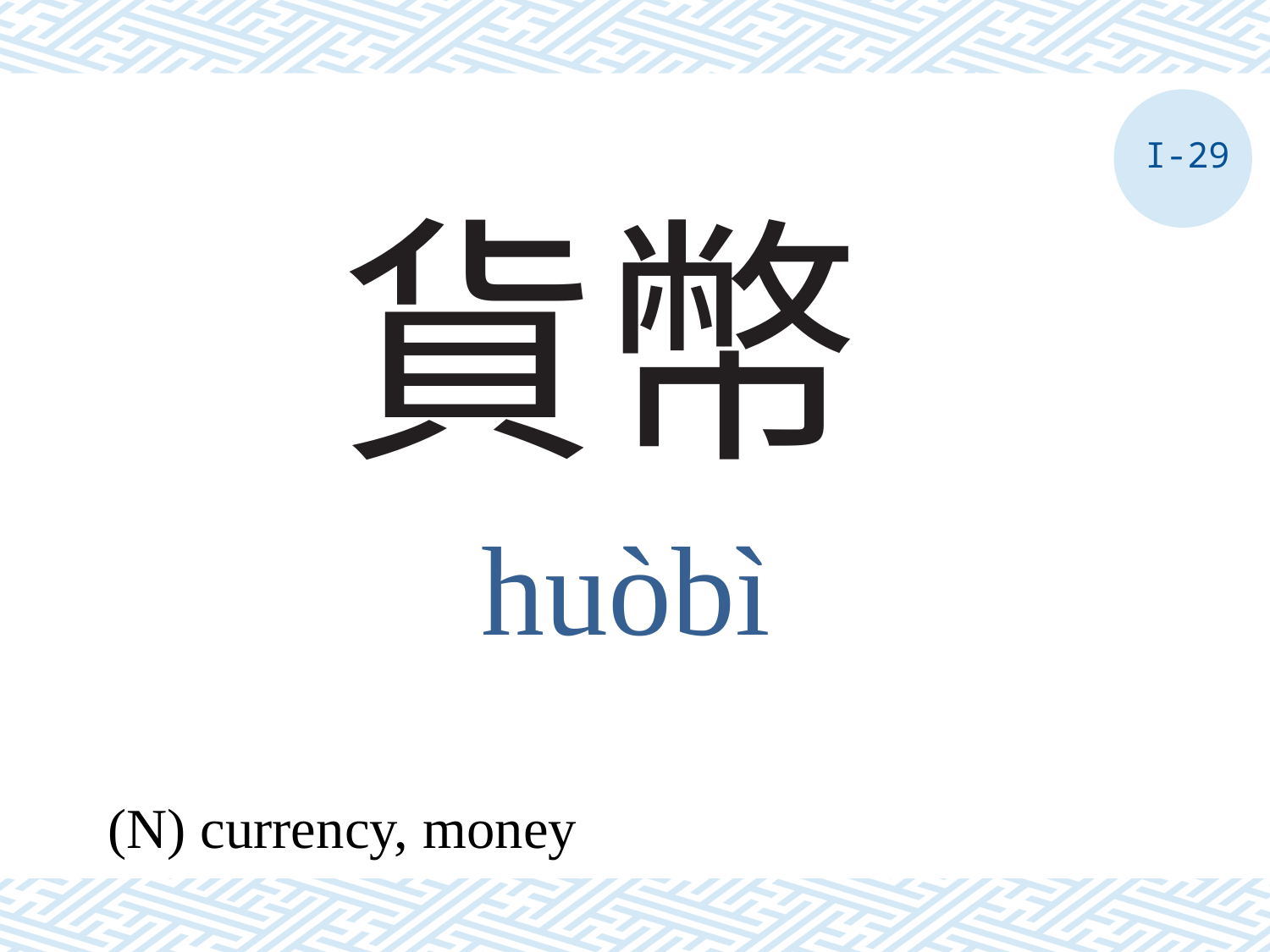

I-29

# 貨幣
huòbì
(N) currency, money